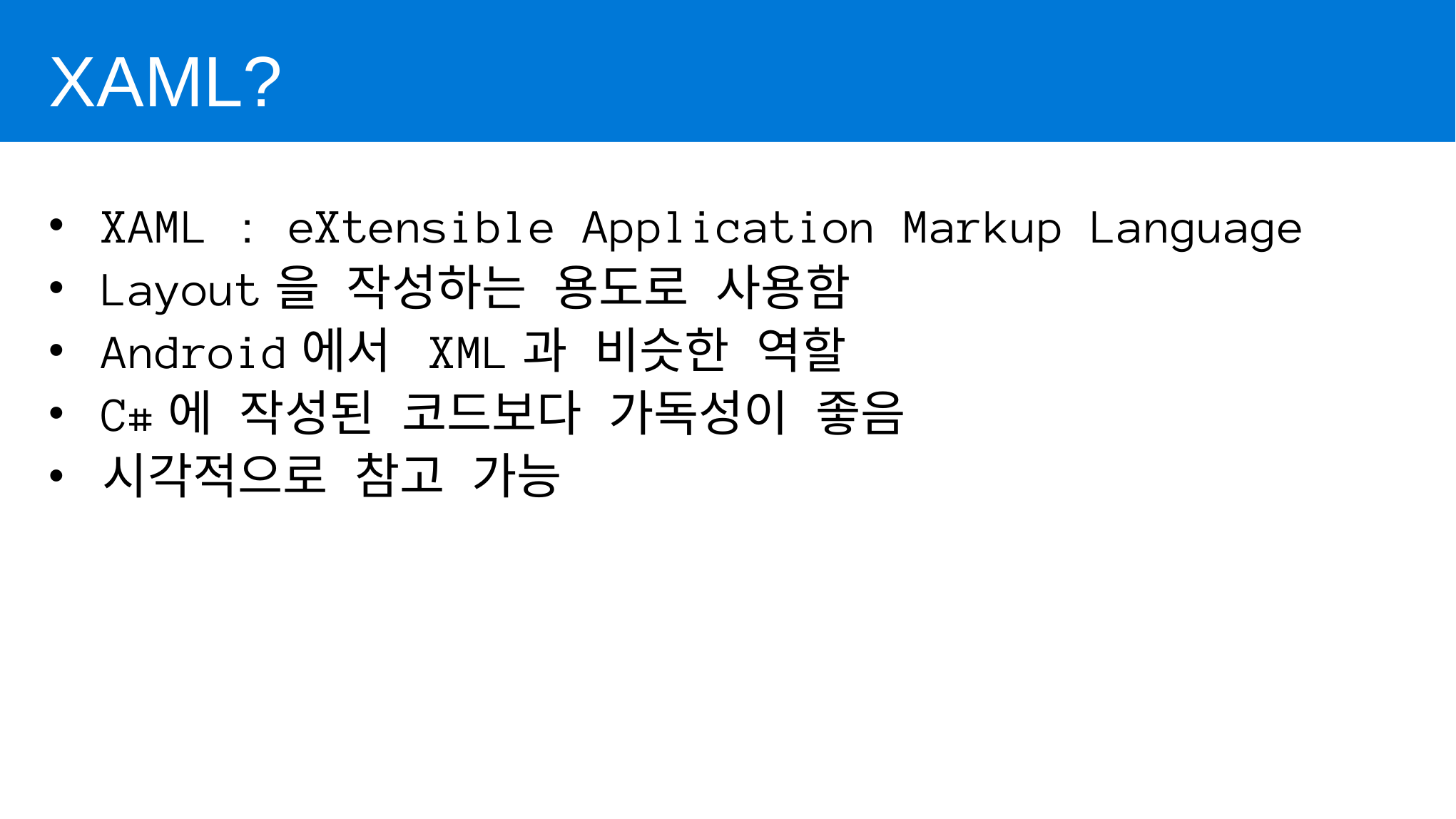

# XAML?
XAML : eXtensible Application Markup Language
Layout을 작성하는 용도로 사용함
Android에서 XML과 비슷한 역할
C#에 작성된 코드보다 가독성이 좋음
시각적으로 참고 가능